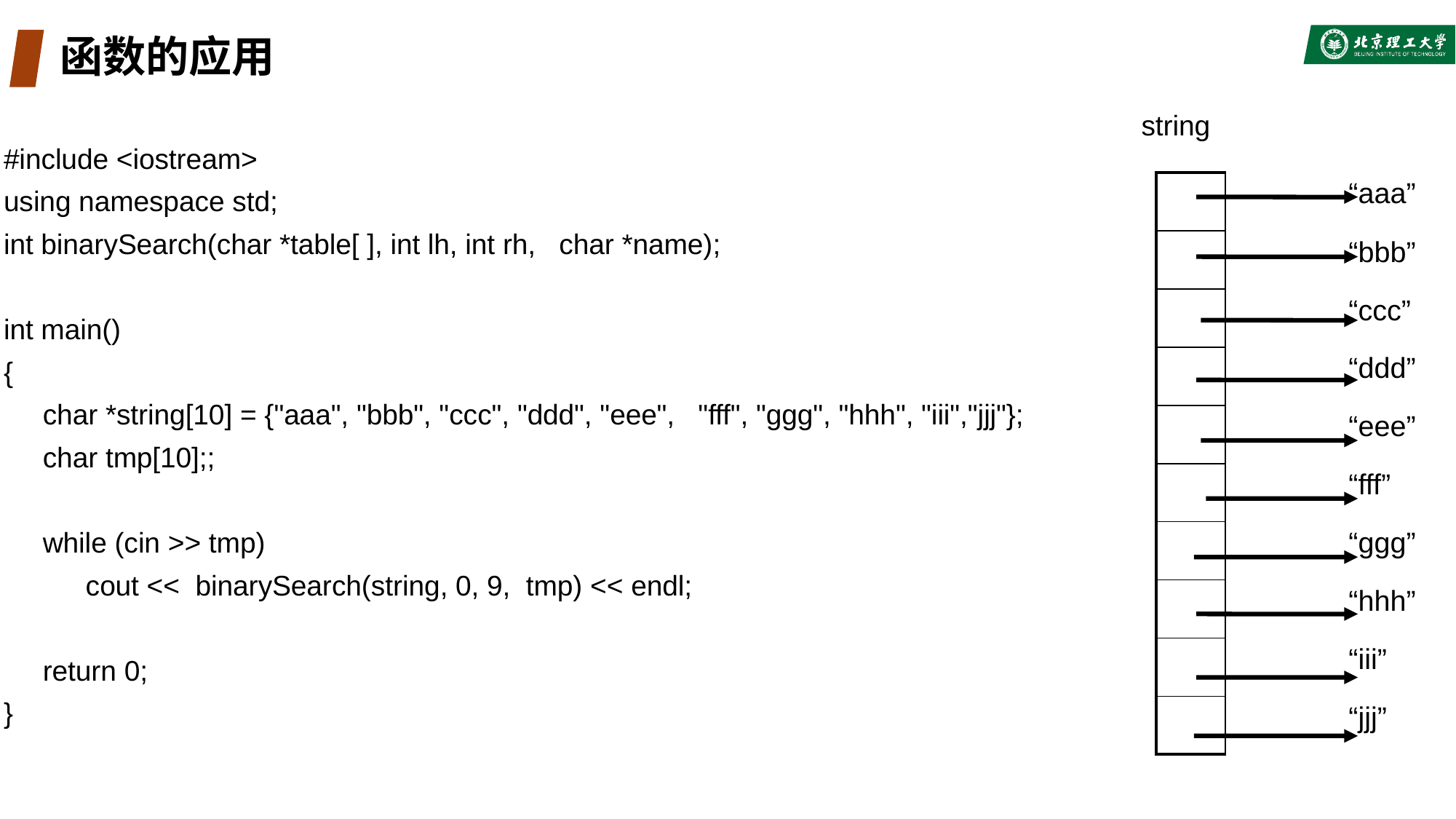

# 函数的应用
string
#include <iostream>
using namespace std;
int binarySearch(char *table[ ], int lh, int rh,   char *name);

int main()
{
     char *string[10] = {"aaa", "bbb", "ccc", "ddd", "eee",   "fff", "ggg", "hhh", "iii","jjj"};
     char tmp[10];;

     while (cin >> tmp)
	       cout <<  binarySearch(string, 0, 9,  tmp) << endl;

     return 0;
}
|  |  | “aaa” |
| --- | --- | --- |
|  |  | “bbb” |
|  |  | “ccc” |
|  |  | “ddd” |
|  |  | “eee” |
|  |  | “fff” |
|  |  | “ggg” |
|  |  | “hhh” |
|  |  | “iii” |
|  |  | “jjj” |